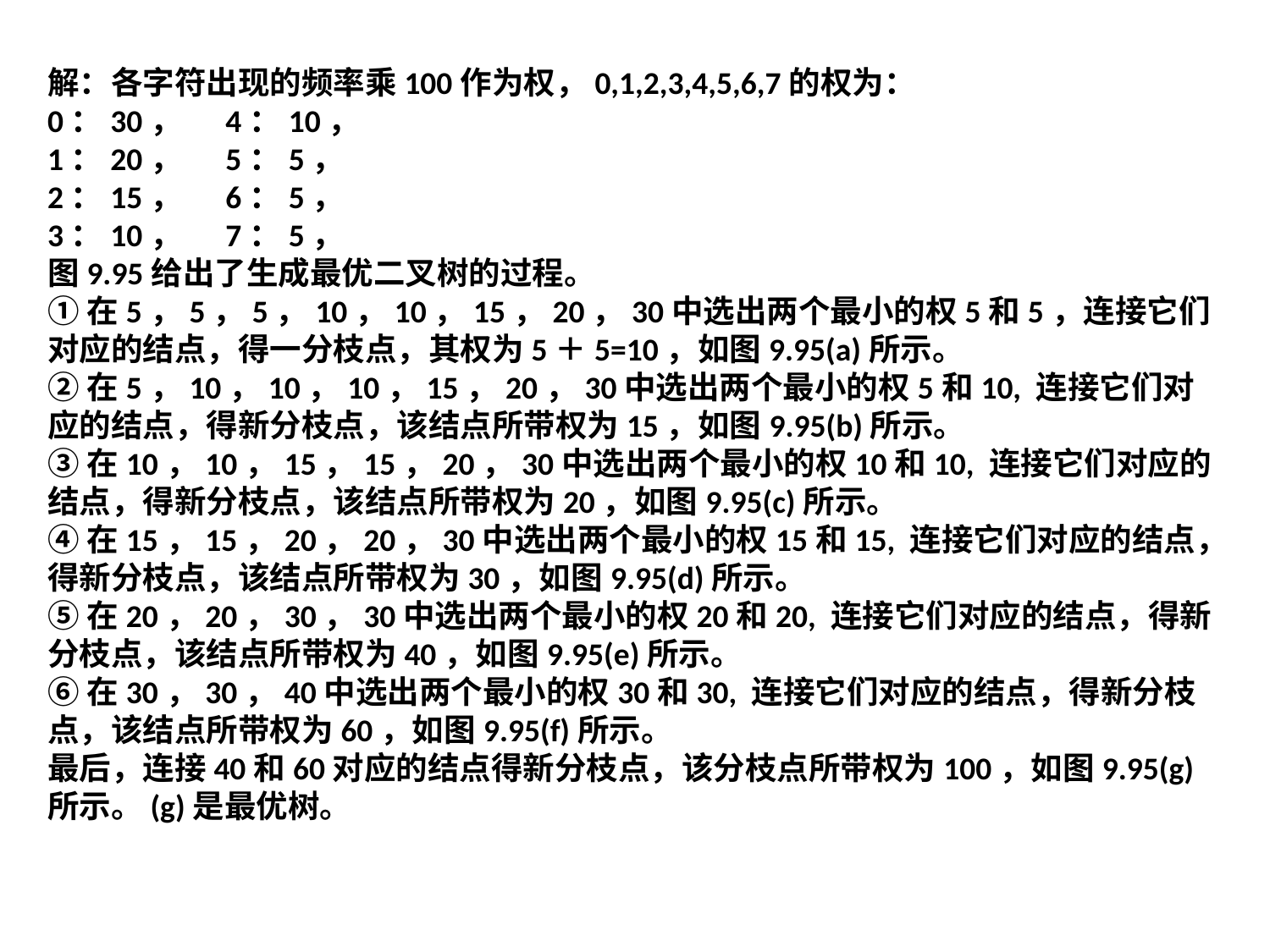

解：各字符出现的频率乘100作为权，0,1,2,3,4,5,6,7的权为：
0：30，     4：10，
1：20，     5：5，
2：15，     6：5，
3：10，     7：5，
图9.95给出了生成最优二叉树的过程。
①在5，5，5，10，10，15，20，30中选出两个最小的权5和5，连接它们对应的结点，得一分枝点，其权为5＋5=10，如图9.95(a)所示。
②在5，10，10，10，15，20，30中选出两个最小的权5和10, 连接它们对应的结点，得新分枝点，该结点所带权为15，如图9.95(b)所示。
③在10，10，15，15，20，30中选出两个最小的权10和10, 连接它们对应的结点，得新分枝点，该结点所带权为20，如图9.95(c)所示。
④在15，15，20，20，30中选出两个最小的权15和15, 连接它们对应的结点，得新分枝点，该结点所带权为30，如图9.95(d)所示。
⑤在20，20，30，30中选出两个最小的权20和20, 连接它们对应的结点，得新分枝点，该结点所带权为40，如图9.95(e)所示。
⑥在30，30，40中选出两个最小的权30和30, 连接它们对应的结点，得新分枝点，该结点所带权为60，如图9.95(f)所示。
最后，连接40和60对应的结点得新分枝点，该分枝点所带权为100，如图9.95(g)所示。(g)是最优树。